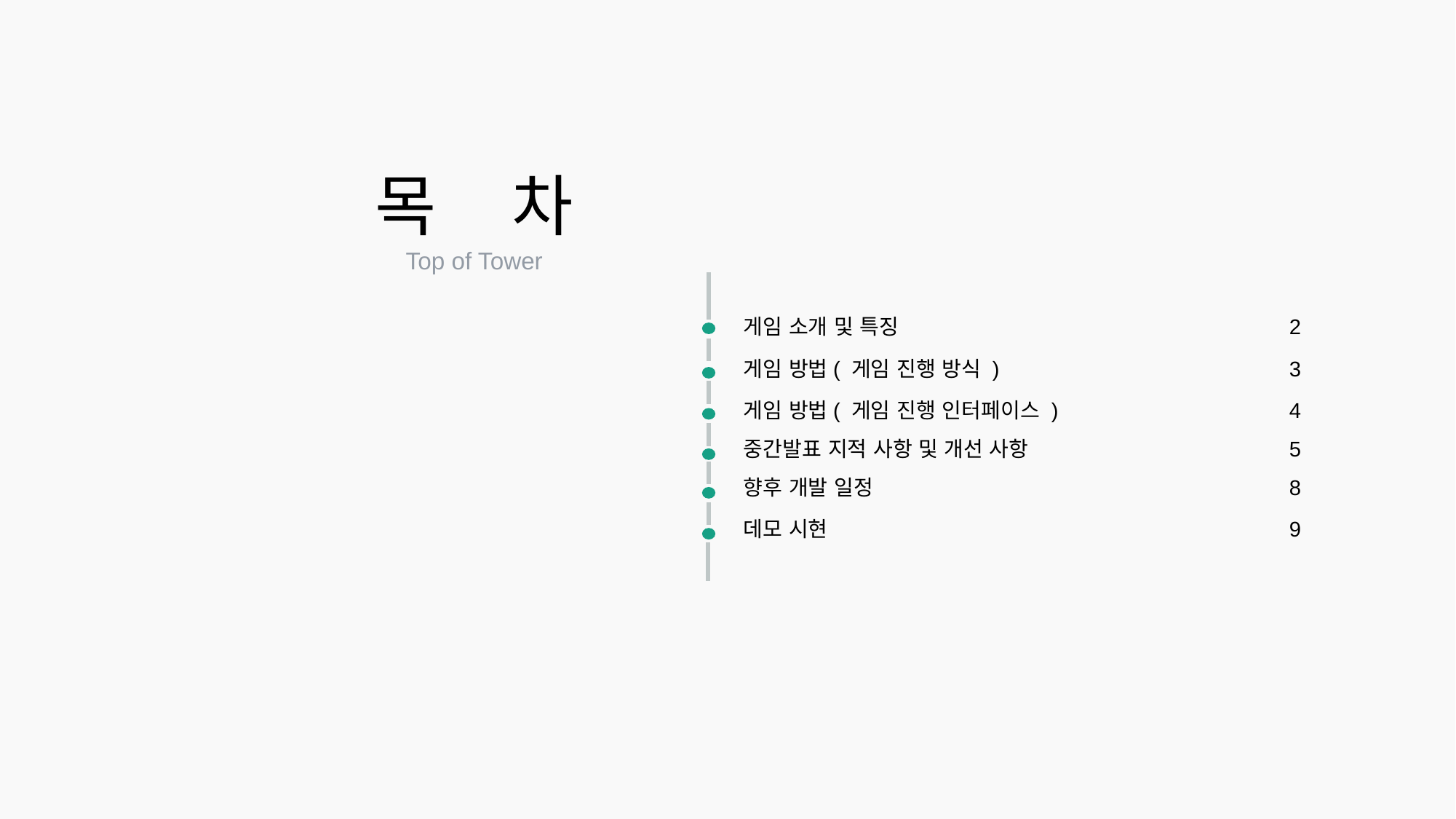

목    차
Top of Tower

게임 소개 및 특징				2
게임 방법( 게임 진행 방식 )			3
게임 방법( 게임 진행 인터페이스 )			4
중간발표 지적 사항 및 개선 사항 			5
향후 개발 일정				8
데모 시현					9